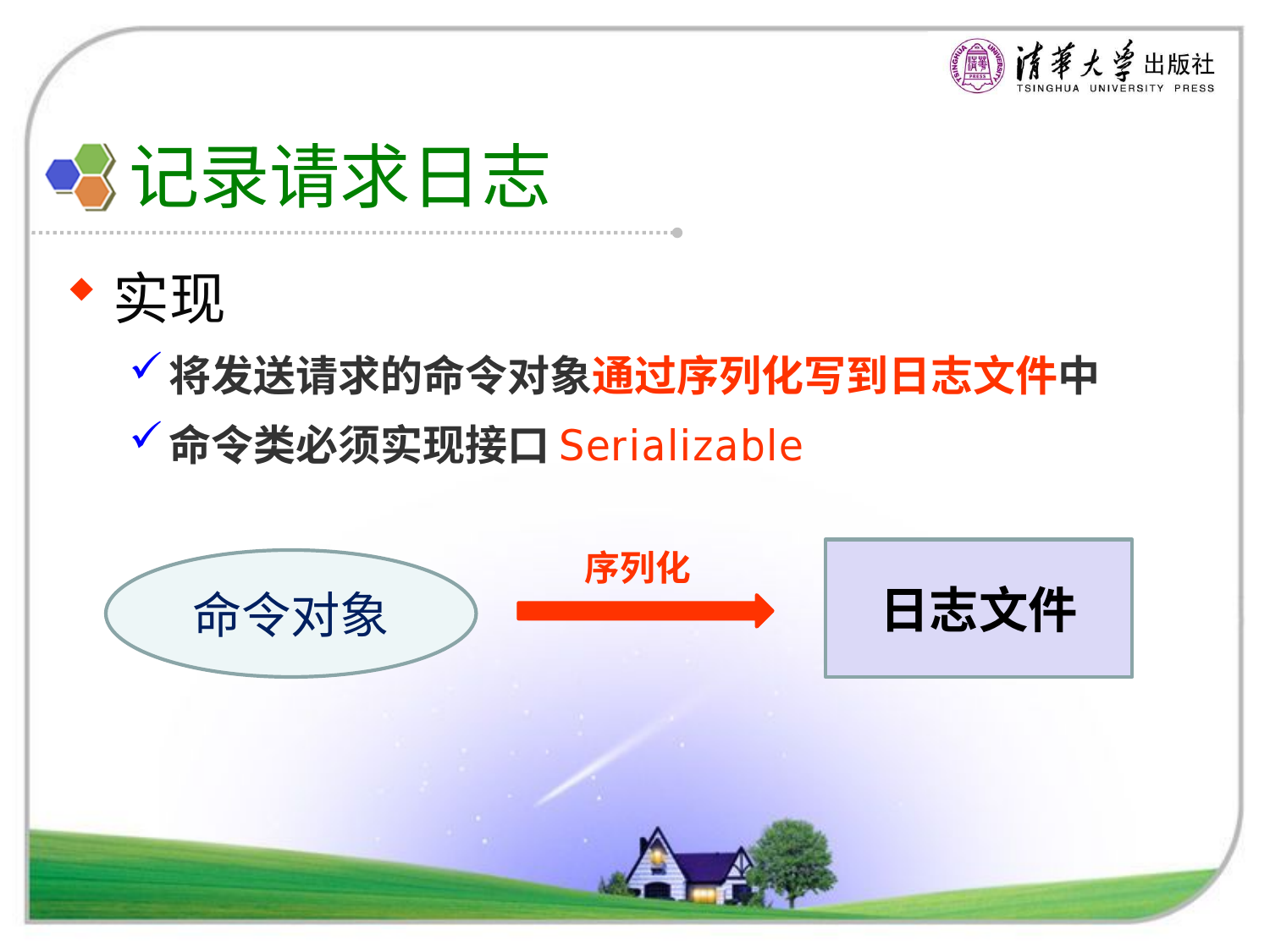

# 记录请求日志
实现
将发送请求的命令对象通过序列化写到日志文件中
命令类必须实现接口Serializable
序列化
日志文件
命令对象